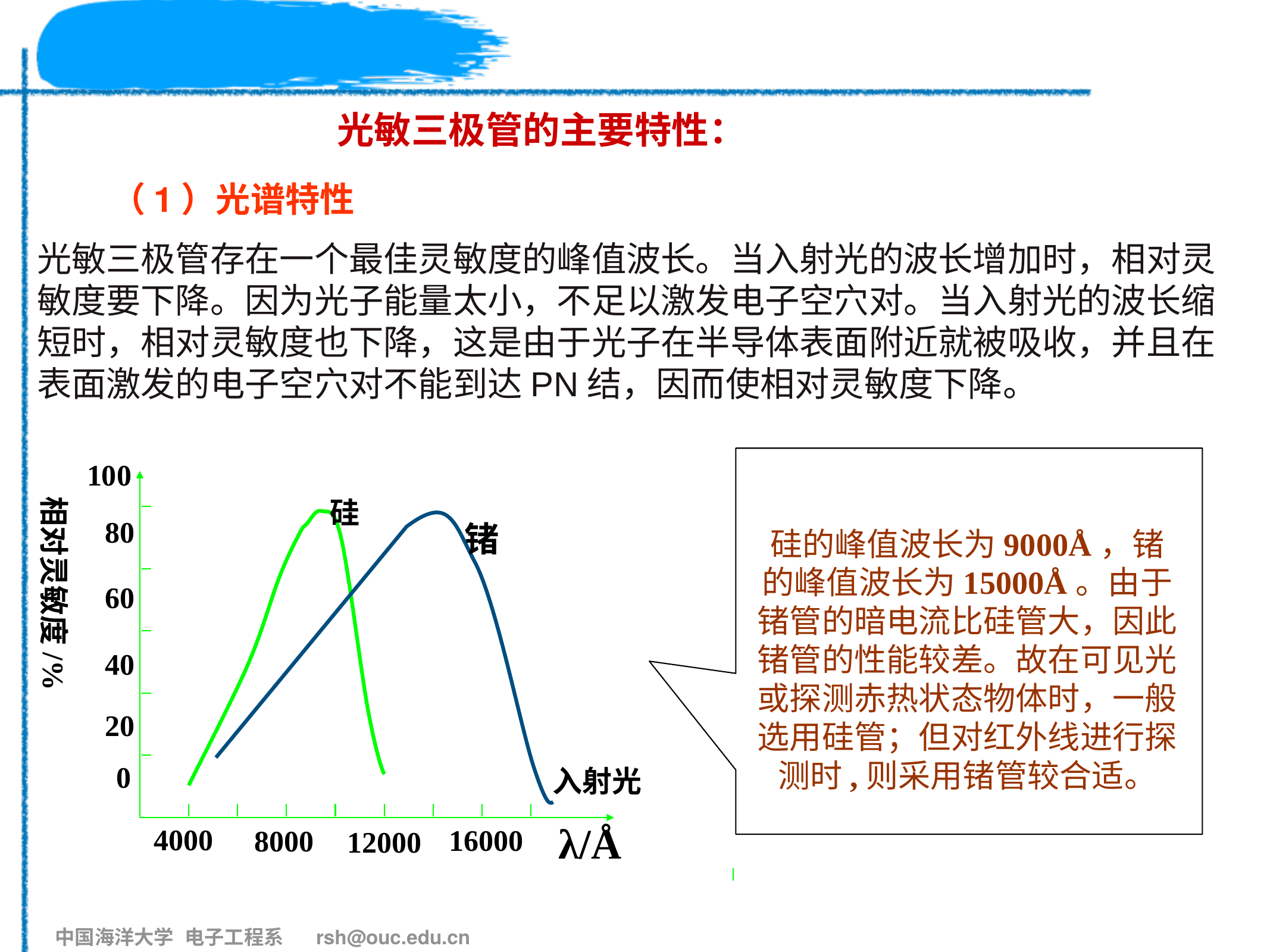

#
光敏三极管的主要特性：
（1）光谱特性
光敏三极管存在一个最佳灵敏度的峰值波长。当入射光的波长增加时，相对灵敏度要下降。因为光子能量太小，不足以激发电子空穴对。当入射光的波长缩短时，相对灵敏度也下降，这是由于光子在半导体表面附近就被吸收，并且在表面激发的电子空穴对不能到达PN结，因而使相对灵敏度下降。

硅的峰值波长为9000Å，锗的峰值波长为15000Å。由于锗管的暗电流比硅管大，因此锗管的性能较差。故在可见光或探测赤热状态物体时，一般选用硅管；但对红外线进行探测时,则采用锗管较合适。
100

硅

锗
80

相对灵敏度/%

60

40

20

入射光
 0

λ/Å

4000
16000
8000
12000